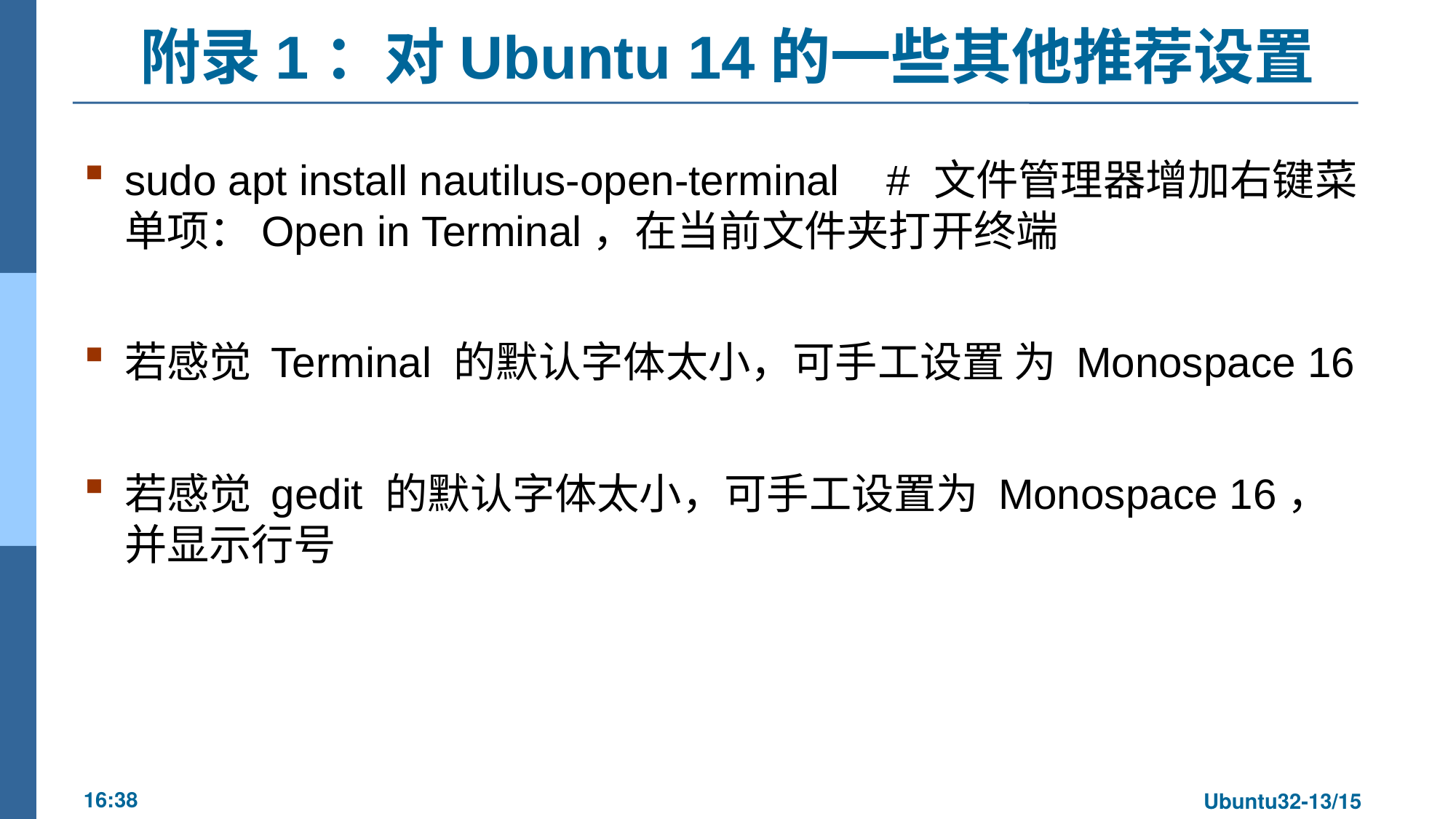

# 附录1：对Ubuntu 14的一些其他推荐设置
sudo apt install nautilus-open-terminal    # 文件管理器增加右键菜单项：Open in Terminal，在当前文件夹打开终端

若感觉 Terminal 的默认字体太小，可手工设置 为 Monospace 16

若感觉 gedit 的默认字体太小，可手工设置为 Monospace 16，并显示行号